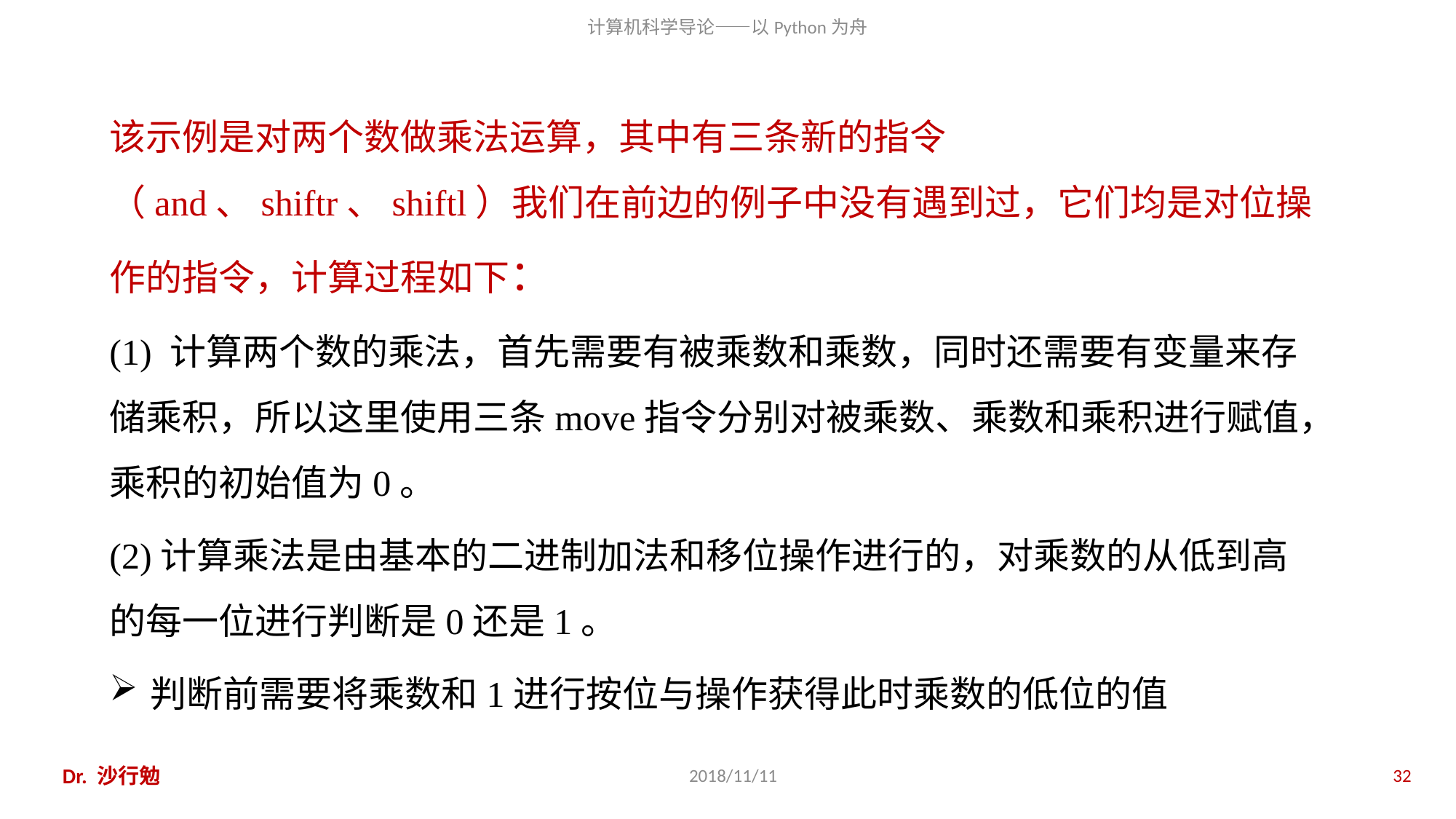

该示例是对两个数做乘法运算，其中有三条新的指令（and、shiftr、shiftl）我们在前边的例子中没有遇到过，它们均是对位操作的指令，计算过程如下：
(1) 计算两个数的乘法，首先需要有被乘数和乘数，同时还需要有变量来存储乘积，所以这里使用三条move指令分别对被乘数、乘数和乘积进行赋值，乘积的初始值为0。
(2)计算乘法是由基本的二进制加法和移位操作进行的，对乘数的从低到高的每一位进行判断是0还是1。
判断前需要将乘数和1进行按位与操作获得此时乘数的低位的值

Dr. 沙行勉
2018/11/11
32